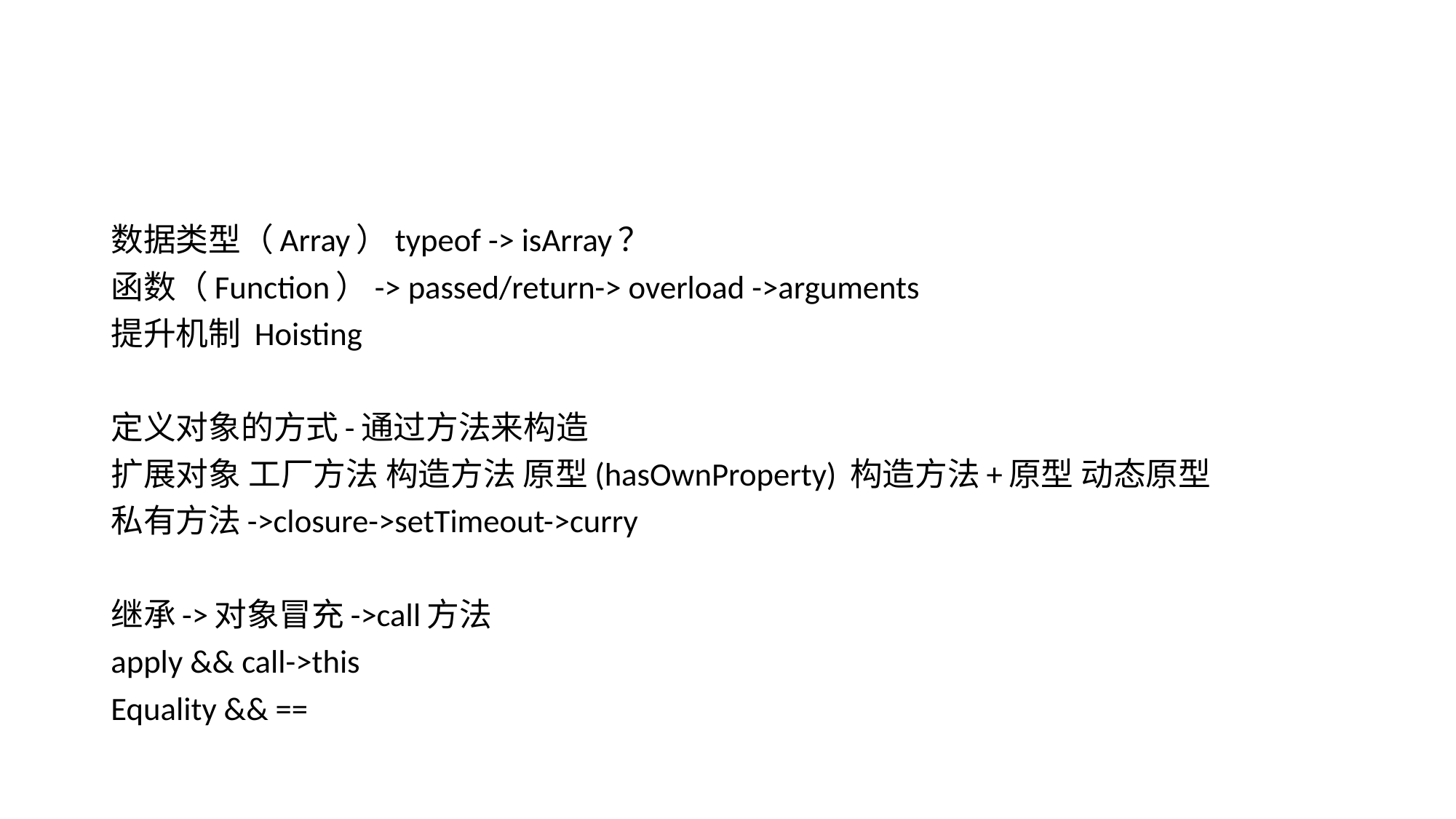

#
数据类型（Array）typeof -> isArray？
函数（Function）-> passed/return-> overload ->arguments
提升机制 Hoisting

定义对象的方式-通过方法来构造
扩展对象 工厂方法 构造方法 原型(hasOwnProperty) 构造方法+原型 动态原型
私有方法->closure->setTimeout->curry

继承->对象冒充->call方法
apply && call->this
Equality && ==